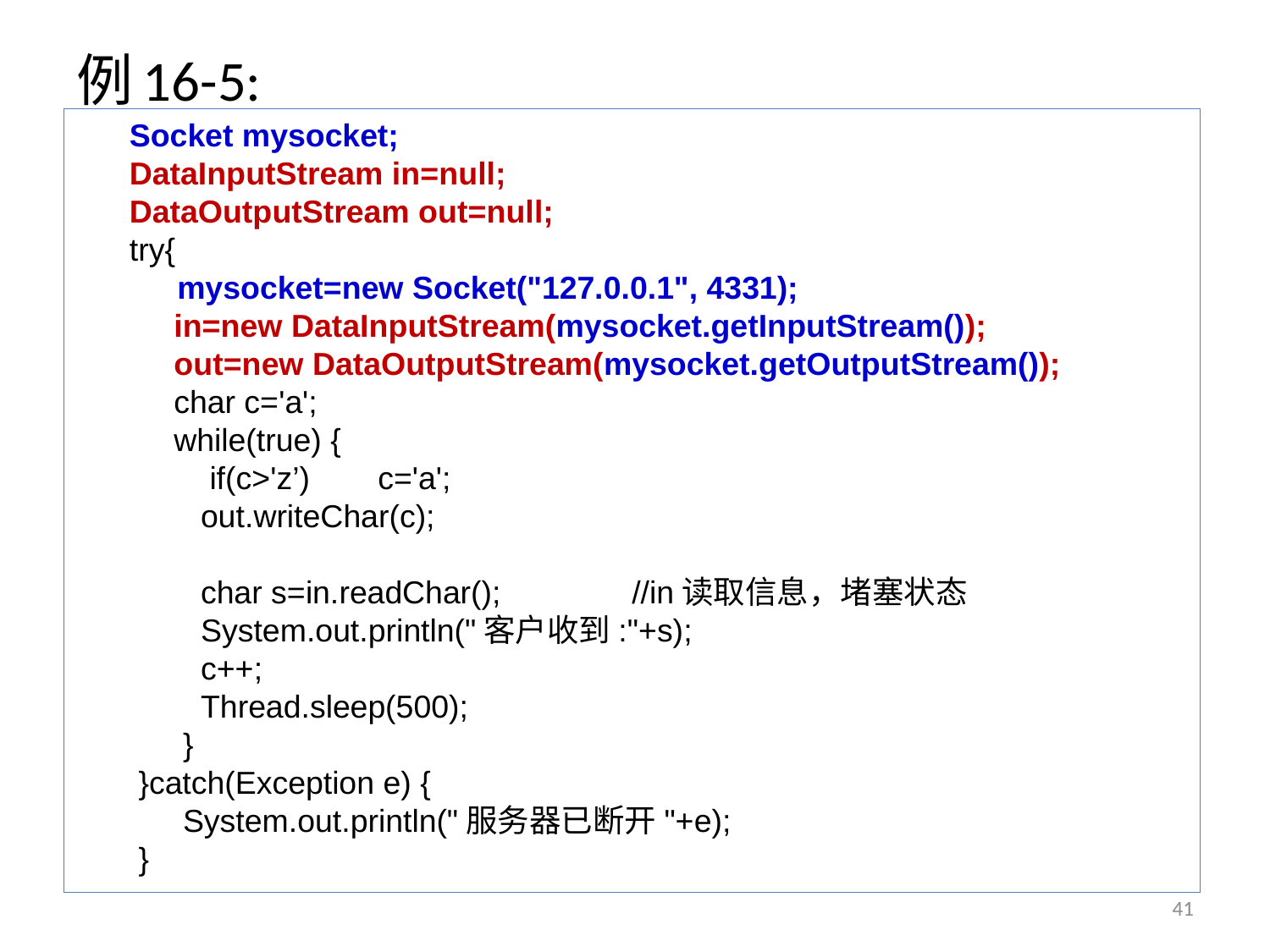

# 例16-5:
      Socket mysocket;
      DataInputStream in=null;
      DataOutputStream out=null;
      try{
	      mysocket=new Socket("127.0.0.1", 4331);
           in=new DataInputStream(mysocket.getInputStream());
           out=new DataOutputStream(mysocket.getOutputStream());
           char c='a';
           while(true) {
               if(c>'z’)	c='a';
              out.writeChar(c);

              char s=in.readChar(); 	//in读取信息，堵塞状态
              System.out.println("客户收到:"+s);
              c++;
              Thread.sleep(500);
            }
       }catch(Exception e) {
            System.out.println("服务器已断开"+e);
       }
41